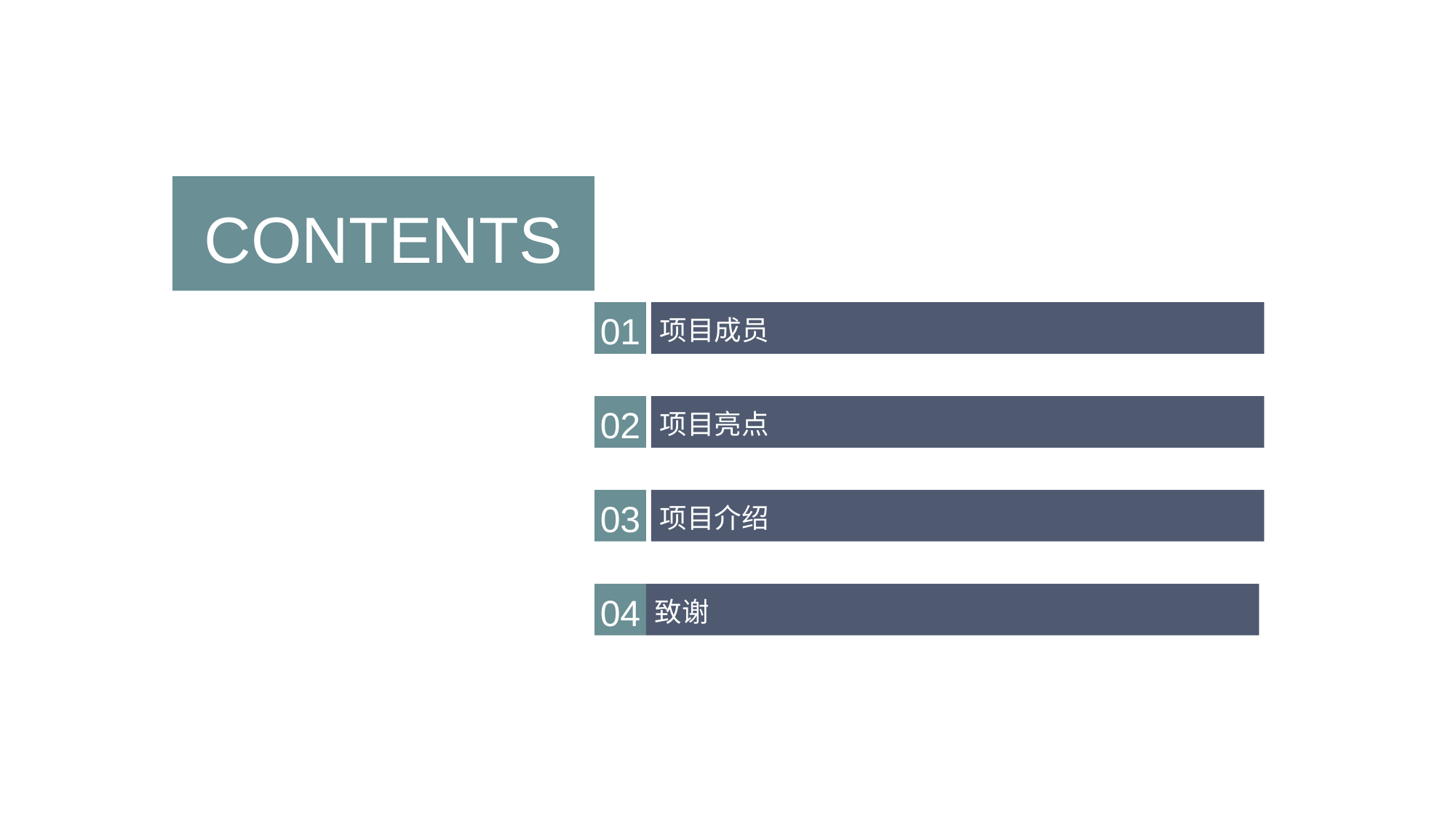

CONTENTS
01
项目成员
02
项目亮点
03
项目介绍
04
致谢